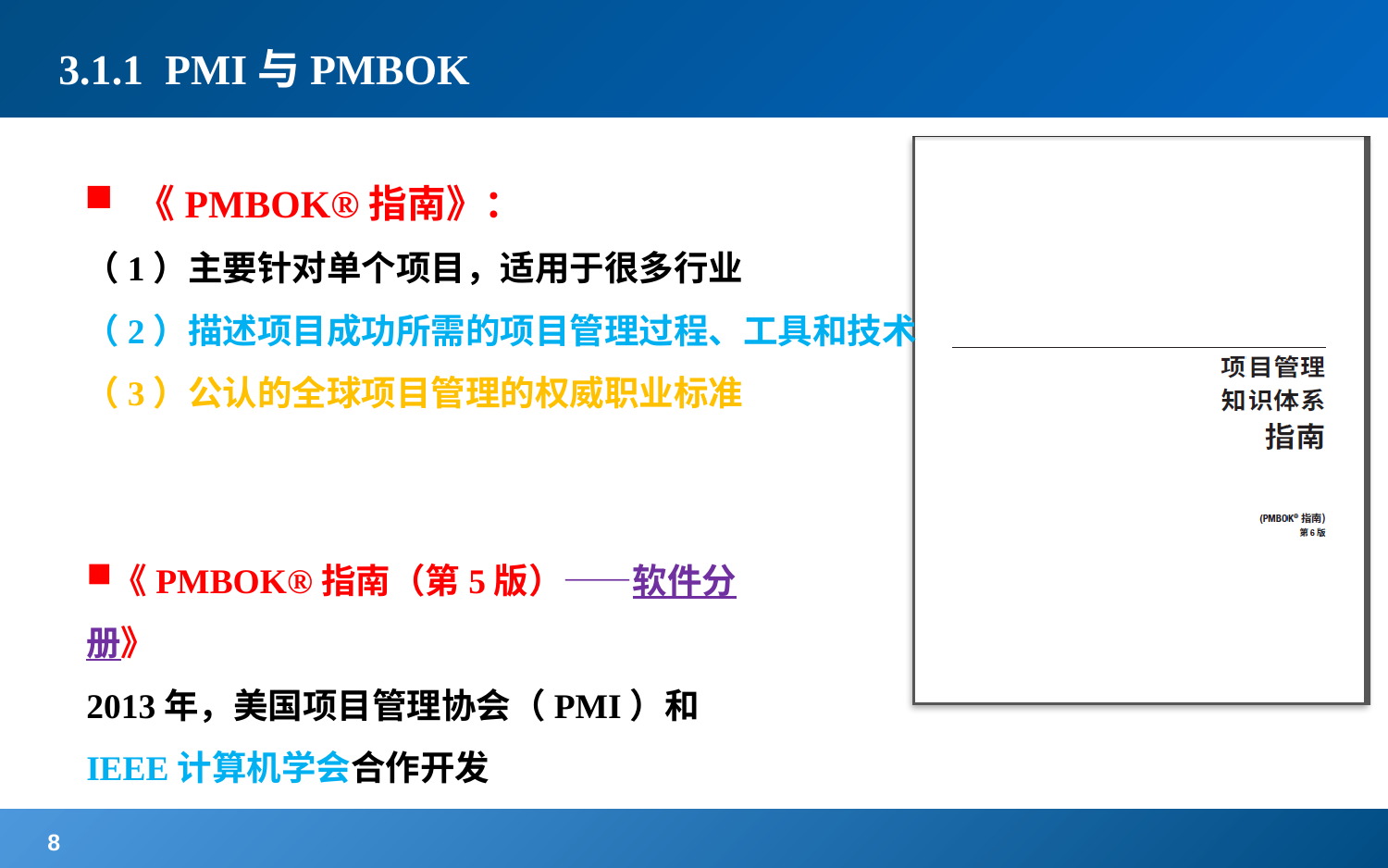

# 3.1.1  PMI与PMBOK

《PMBOK®指南》：
（1）主要针对单个项目，适用于很多行业
（2）描述项目成功所需的项目管理过程、工具和技术
（3）公认的全球项目管理的权威职业标准

《PMBOK®指南（第5版）——软件分册》
2013年，美国项目管理协会（PMI）和IEEE计算机学会合作开发